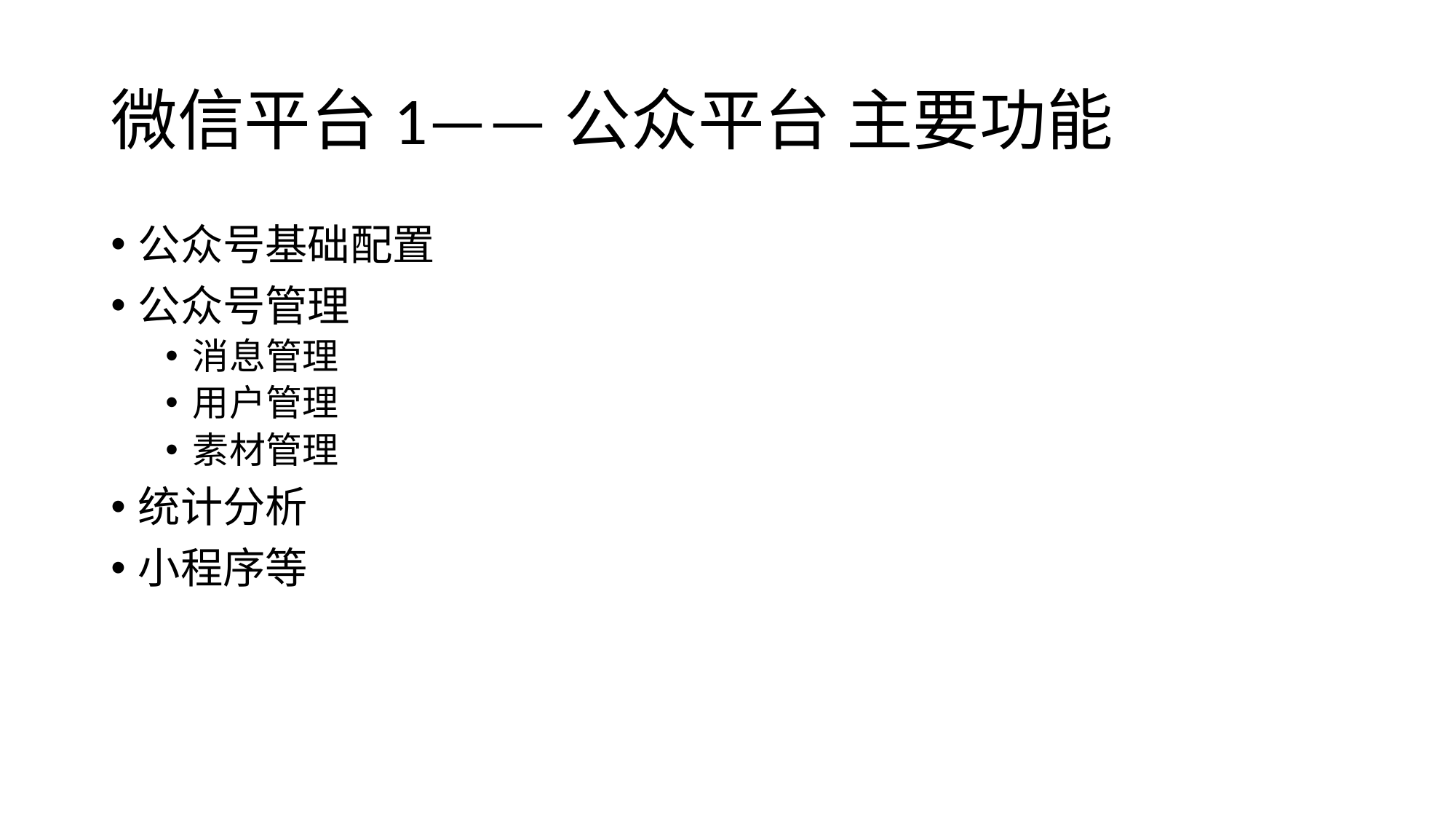

# 微信平台1——公众平台 主要功能
公众号基础配置
公众号管理
消息管理
用户管理
素材管理
统计分析
小程序等